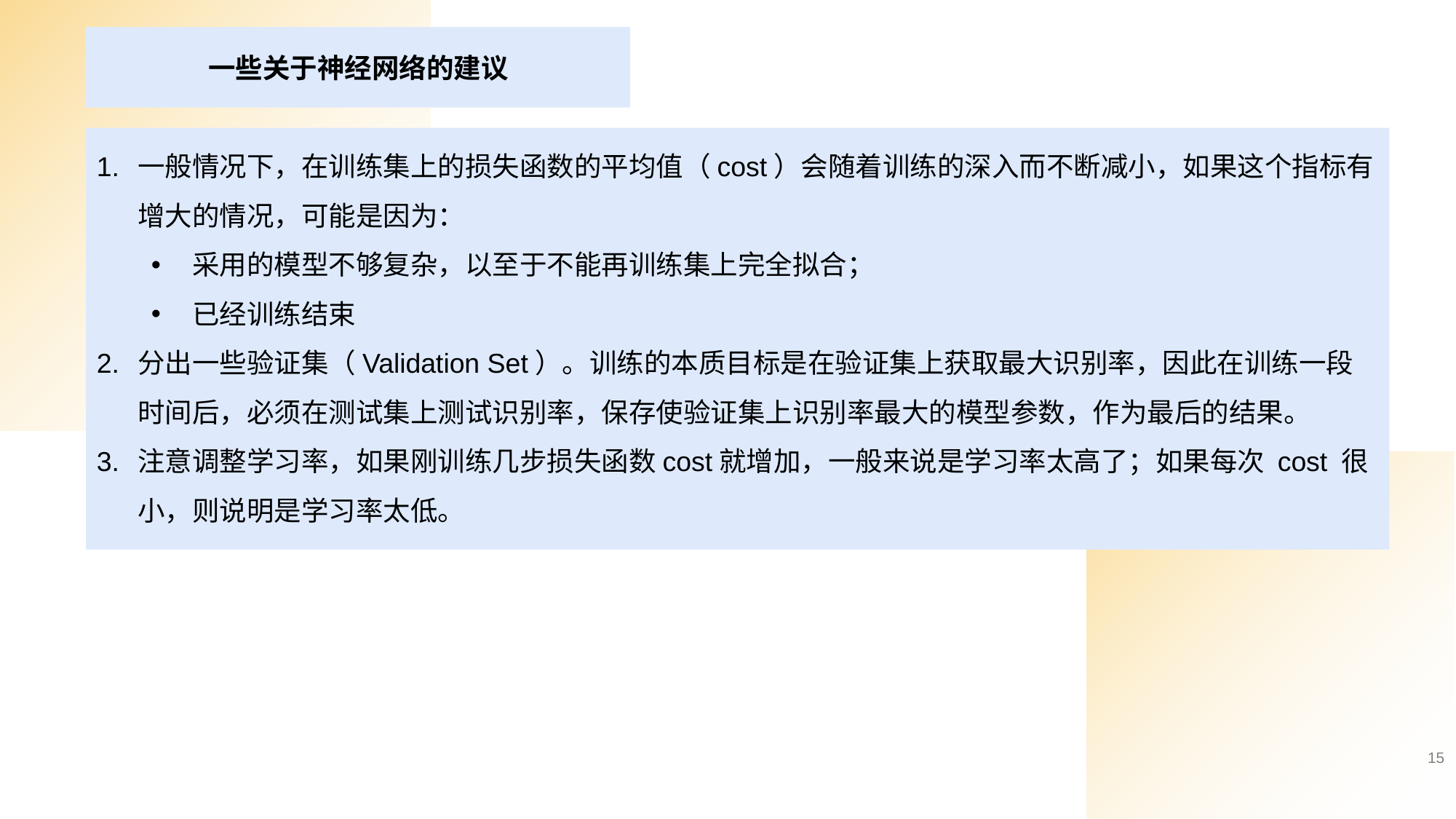

一些关于神经网络的建议
一般情况下，在训练集上的损失函数的平均值（cost）会随着训练的深入而不断减小，如果这个指标有增大的情况，可能是因为：
采用的模型不够复杂，以至于不能再训练集上完全拟合；
已经训练结束
分出一些验证集（Validation Set）。训练的本质目标是在验证集上获取最大识别率，因此在训练一段时间后，必须在测试集上测试识别率，保存使验证集上识别率最大的模型参数，作为最后的结果。
注意调整学习率，如果刚训练几步损失函数cost就增加，一般来说是学习率太高了；如果每次 cost 很小，则说明是学习率太低。
15